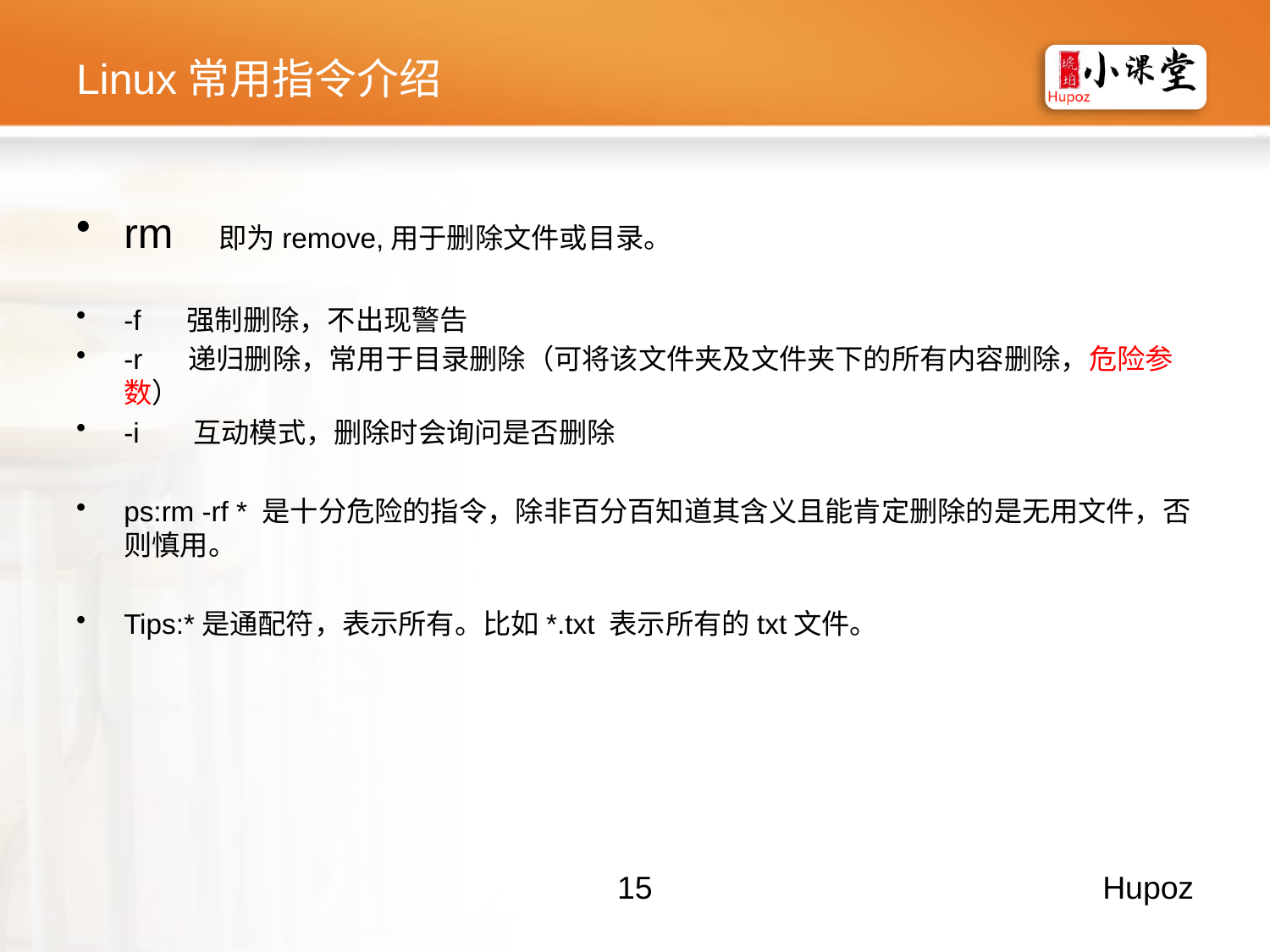

# Linux常用指令介绍

rm   即为remove,用于删除文件或目录。

-f     强制删除，不出现警告
-r     递归删除，常用于目录删除（可将该文件夹及文件夹下的所有内容删除，危险参数）
-i      互动模式，删除时会询问是否删除

ps:rm -rf * 是十分危险的指令，除非百分百知道其含义且能肯定删除的是无用文件，否则慎用。

Tips:*是通配符，表示所有。比如*.txt 表示所有的txt文件。